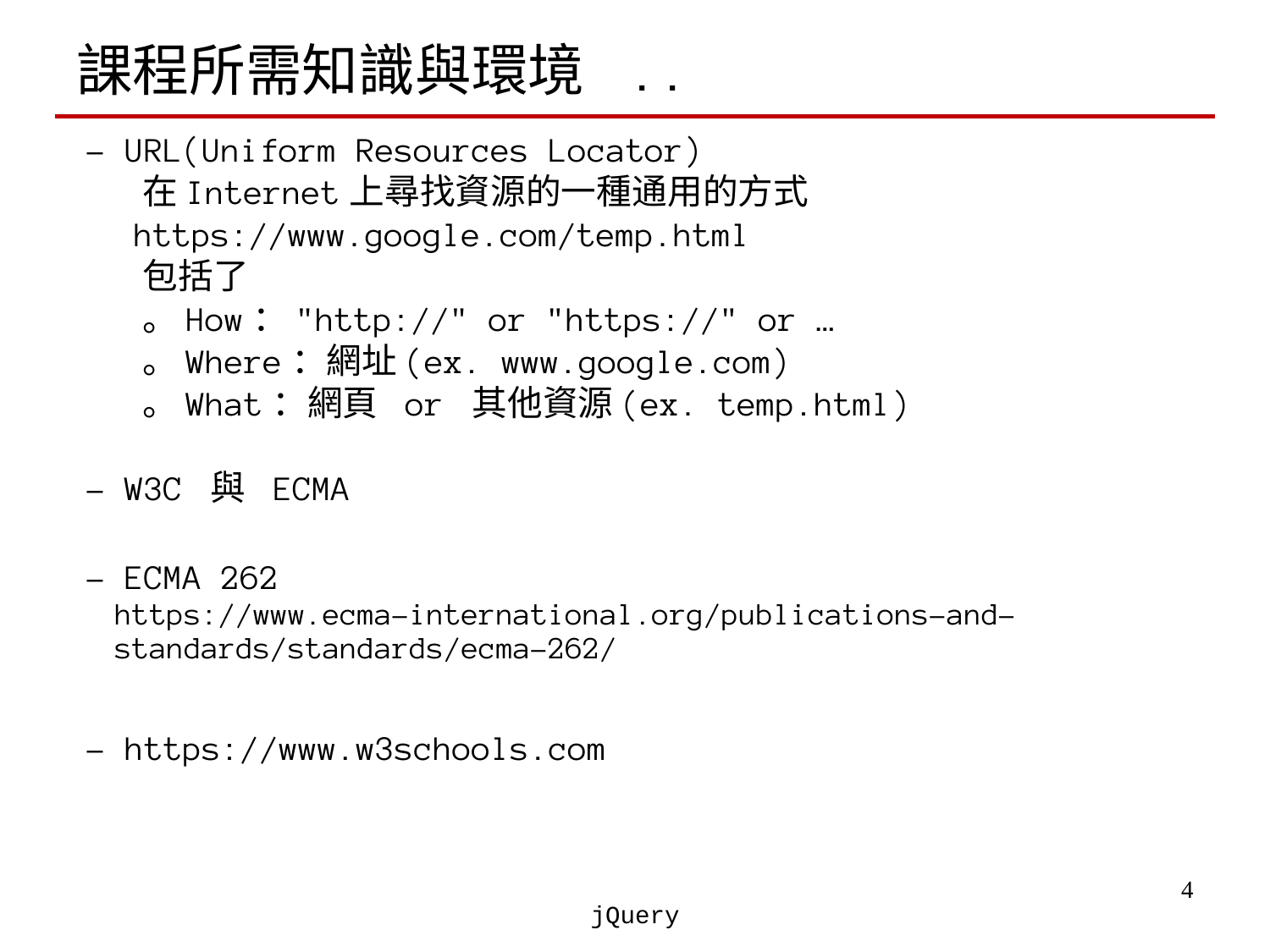

# 課程所需知識與環境 ..
 - URL(Uniform Resources Locator)
	 在Internet上尋找資源的一種通用的方式
	 https://www.google.com/temp.html
	 包括了
  	 。How："http://" or "https://" or …
  	 。Where：網址(ex. www.google.com)
  	 。What：網頁 or 其他資源(ex. temp.html)

 - W3C 與 ECMA

 - ECMA 262
https://www.ecma-international.org/publications-and-standards/standards/ecma-262/

 - https://www.w3schools.com
4
jQuery